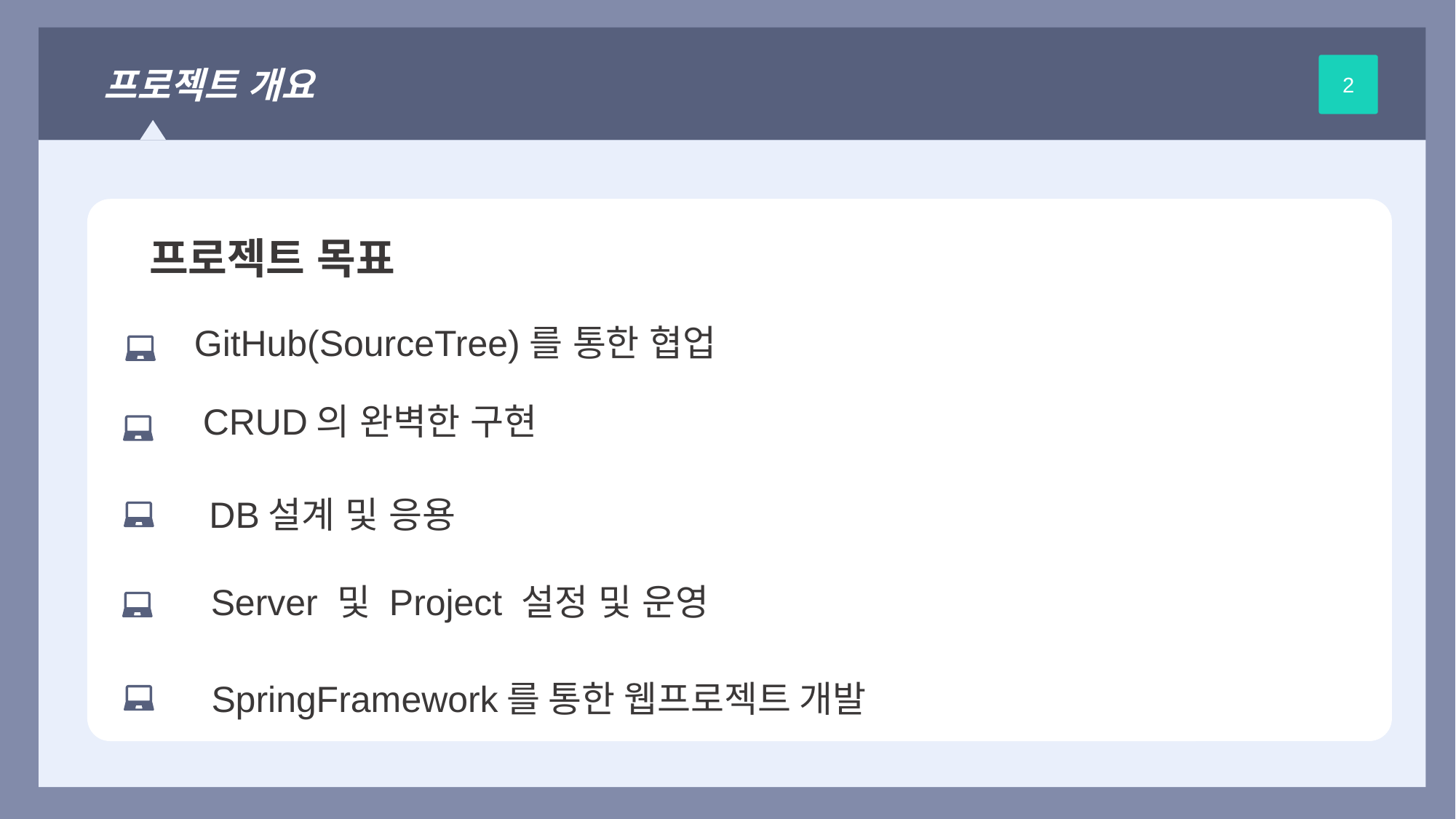

프로젝트 개요
2

프로젝트 목표

GitHub(SourceTree)를 통한 협업

CRUD의 완벽한 구현

DB설계 및 응용

Server 및 Project 설정 및 운영

SpringFramework를 통한 웹프로젝트 개발